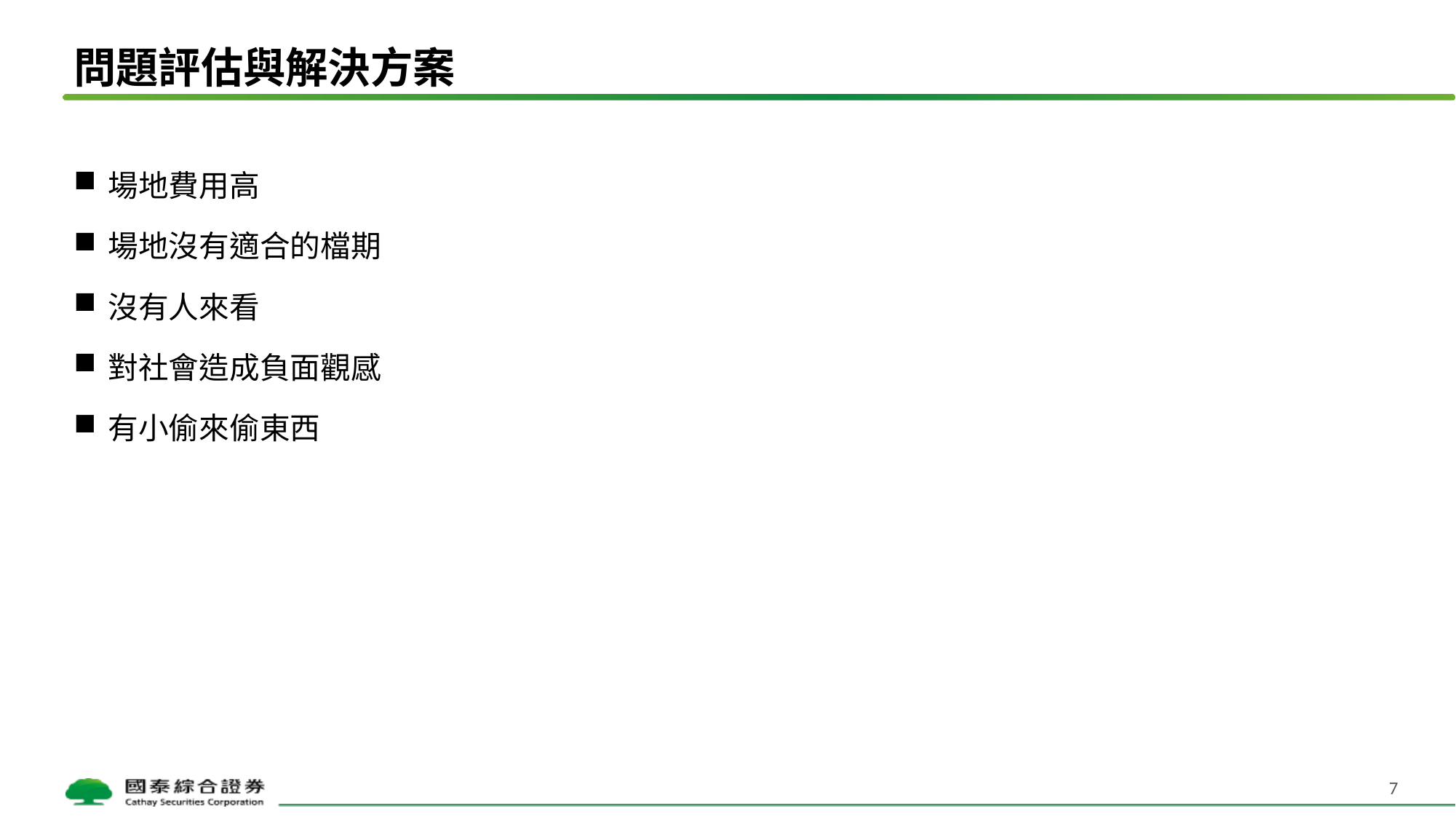

# 問題評估與解決方案
場地費用高
場地沒有適合的檔期
沒有人來看
對社會造成負面觀感
有小偷來偷東西

7